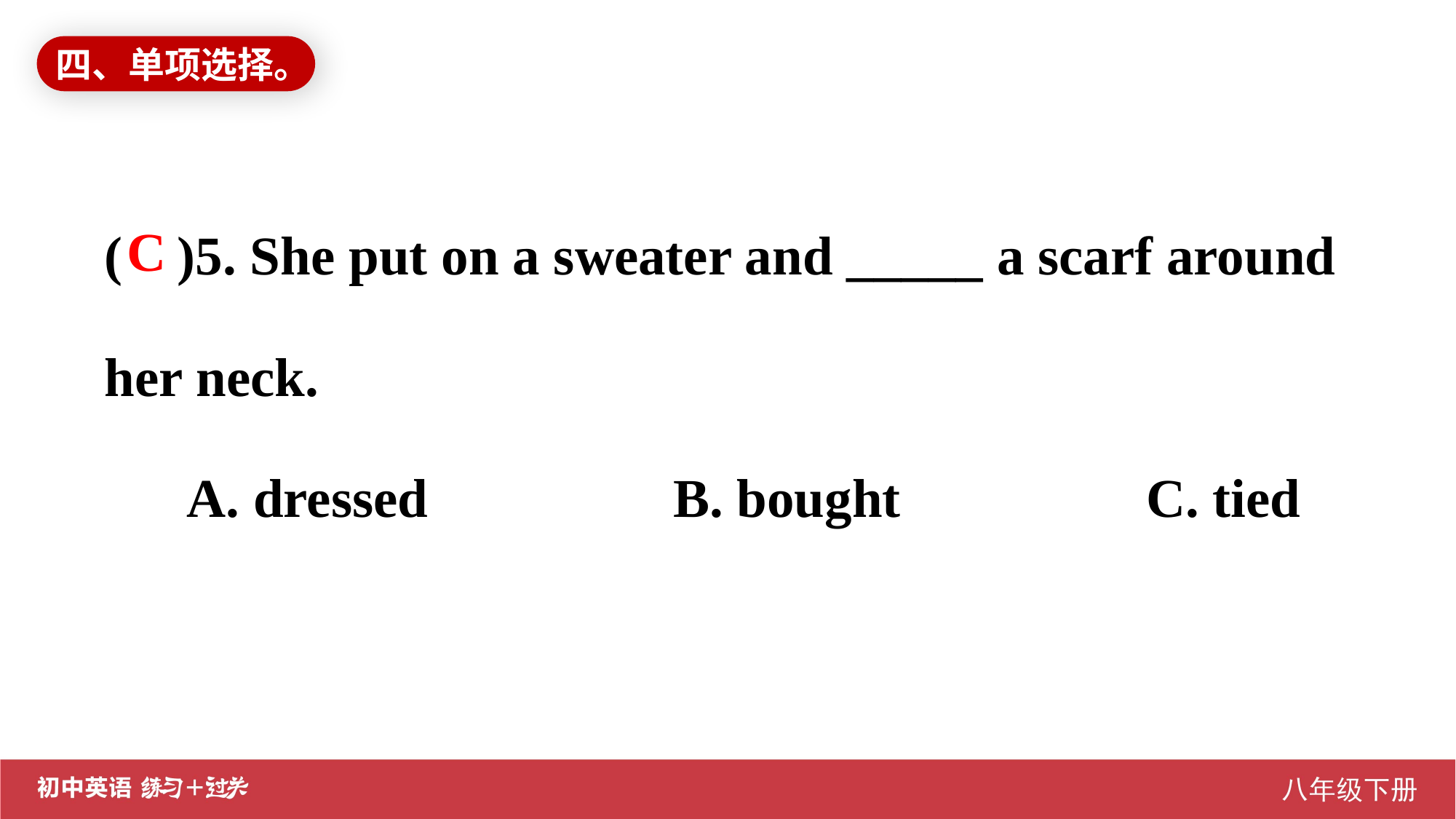

四、单项选择。
(    )5. She put on a sweater and _____ a scarf around her neck.
      A. dressed                  B. bought                  C. tied
C